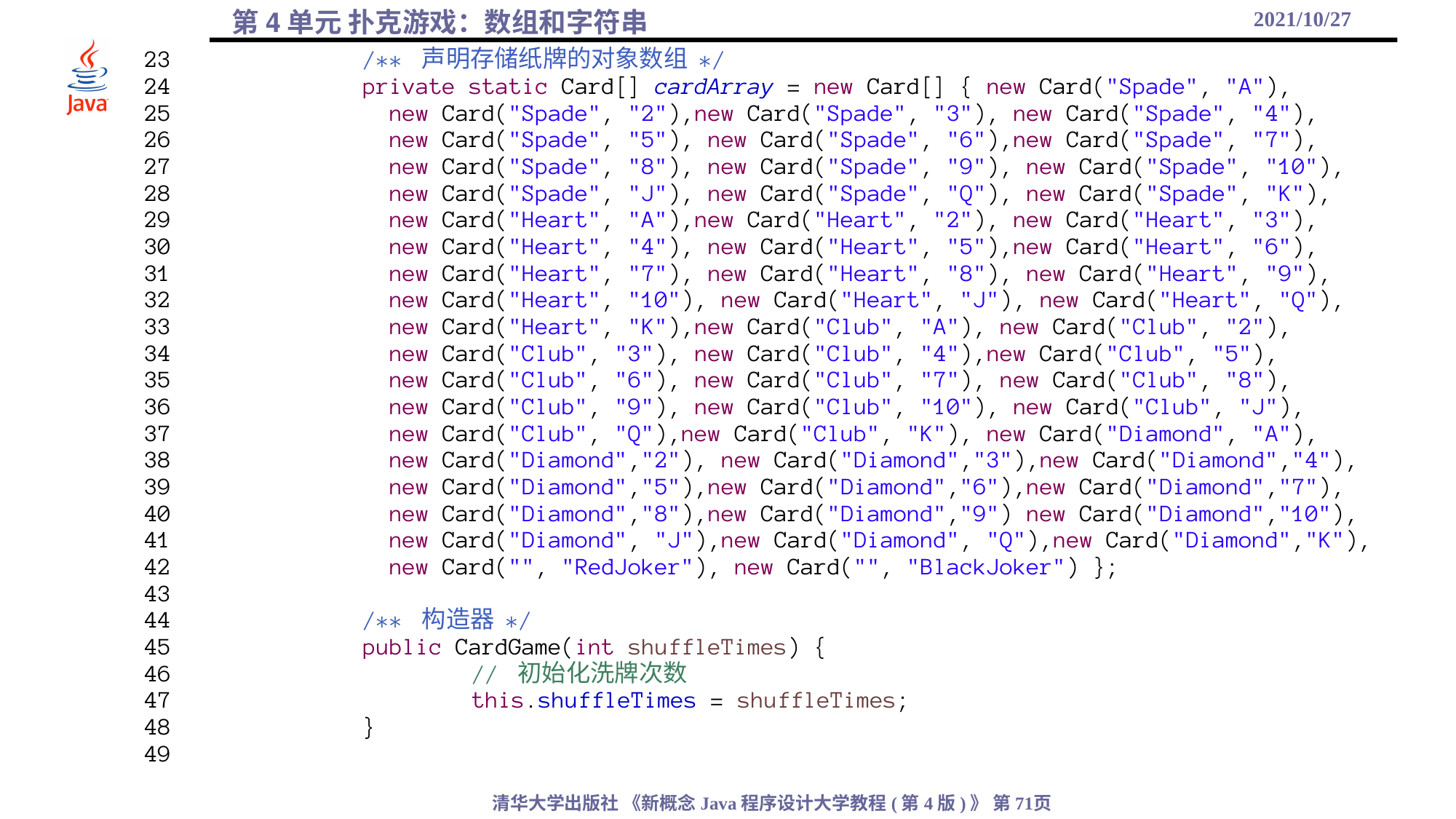

2021/10/27
23		/** 声明存储纸牌的对象数组 */
24		private static Card[] cardArray = new Card[] { new Card("Spade", "A"),
25		  new Card("Spade", "2"),new Card("Spade", "3"), new Card("Spade", "4"),
26		  new Card("Spade", "5"), new Card("Spade", "6"),new Card("Spade", "7"),
27		  new Card("Spade", "8"), new Card("Spade", "9"), new Card("Spade", "10"),
28		  new Card("Spade", "J"), new Card("Spade", "Q"), new Card("Spade", "K"),
29		  new Card("Heart", "A"),new Card("Heart", "2"), new Card("Heart", "3"),
30		  new Card("Heart", "4"), new Card("Heart", "5"),new Card("Heart", "6"),
31		  new Card("Heart", "7"), new Card("Heart", "8"), new Card("Heart", "9"),
32		  new Card("Heart", "10"), new Card("Heart", "J"), new Card("Heart", "Q"),
33		  new Card("Heart", "K"),new Card("Club", "A"), new Card("Club", "2"),
34		  new Card("Club", "3"), new Card("Club", "4"),new Card("Club", "5"),
35		  new Card("Club", "6"), new Card("Club", "7"), new Card("Club", "8"),
36		  new Card("Club", "9"), new Card("Club", "10"), new Card("Club", "J"),
37		  new Card("Club", "Q"),new Card("Club", "K"), new Card("Diamond", "A"),
38		  new Card("Diamond","2"), new Card("Diamond","3"),new Card("Diamond","4"),
39		  new Card("Diamond","5"),new Card("Diamond","6"),new Card("Diamond","7"),
40		  new Card("Diamond","8"),new Card("Diamond","9") new Card("Diamond","10"),
41		  new Card("Diamond", "J"),new Card("Diamond", "Q"),new Card("Diamond","K"),
42		  new Card("", "RedJoker"), new Card("", "BlackJoker") };
43
44		/** 构造器 */
45		public CardGame(int shuffleTimes) {
46			// 初始化洗牌次数
47			this.shuffleTimes = shuffleTimes;
48		}
49